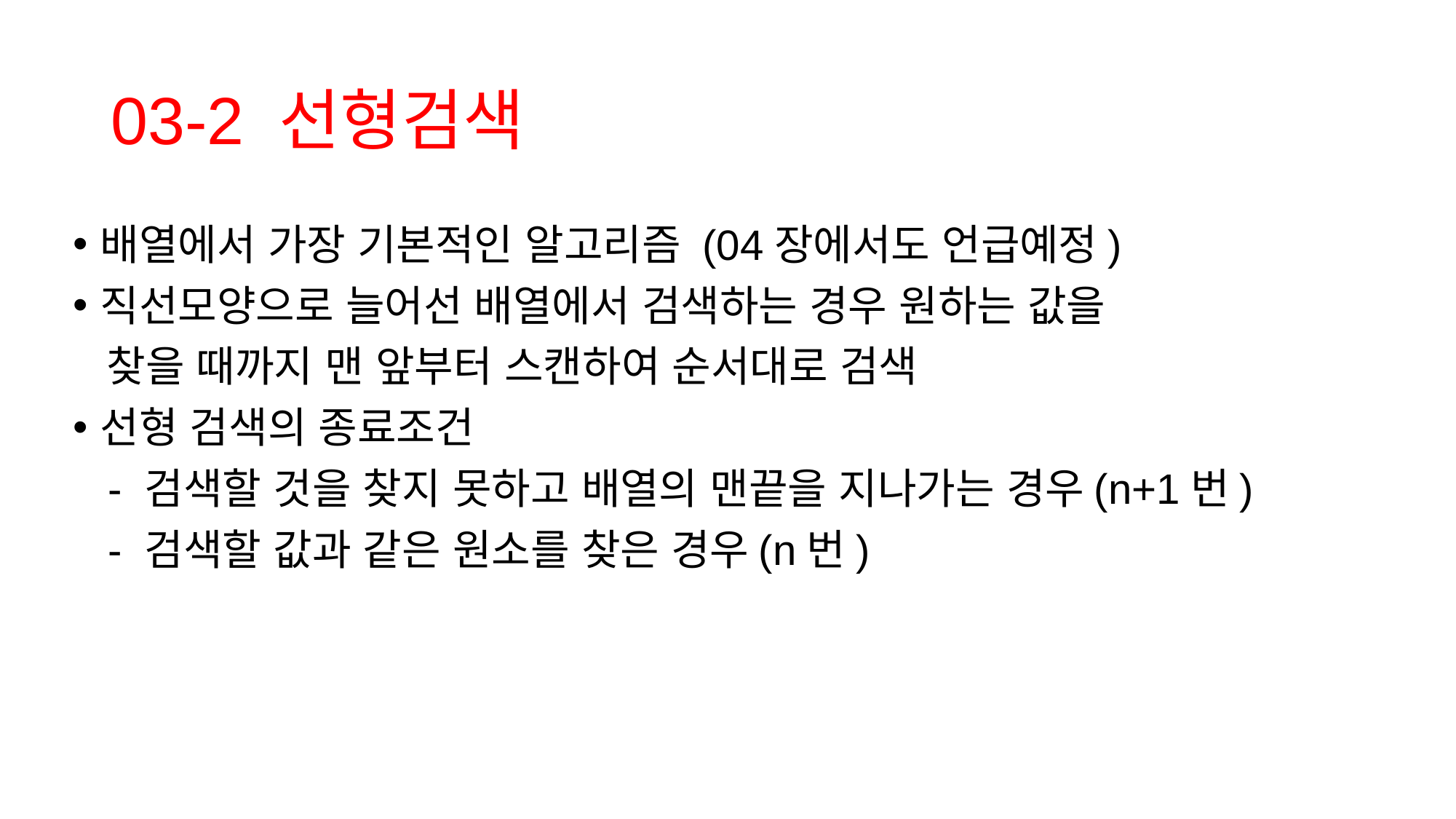

# 03-2 선형검색
배열에서 가장 기본적인 알고리즘 (04장에서도 언급예정)
직선모양으로 늘어선 배열에서 검색하는 경우 원하는 값을
  찾을 때까지 맨 앞부터 스캔하여 순서대로 검색
선형 검색의 종료조건
   - 검색할 것을 찾지 못하고 배열의 맨끝을 지나가는 경우(n+1번)
   - 검색할 값과 같은 원소를 찾은 경우(n번)